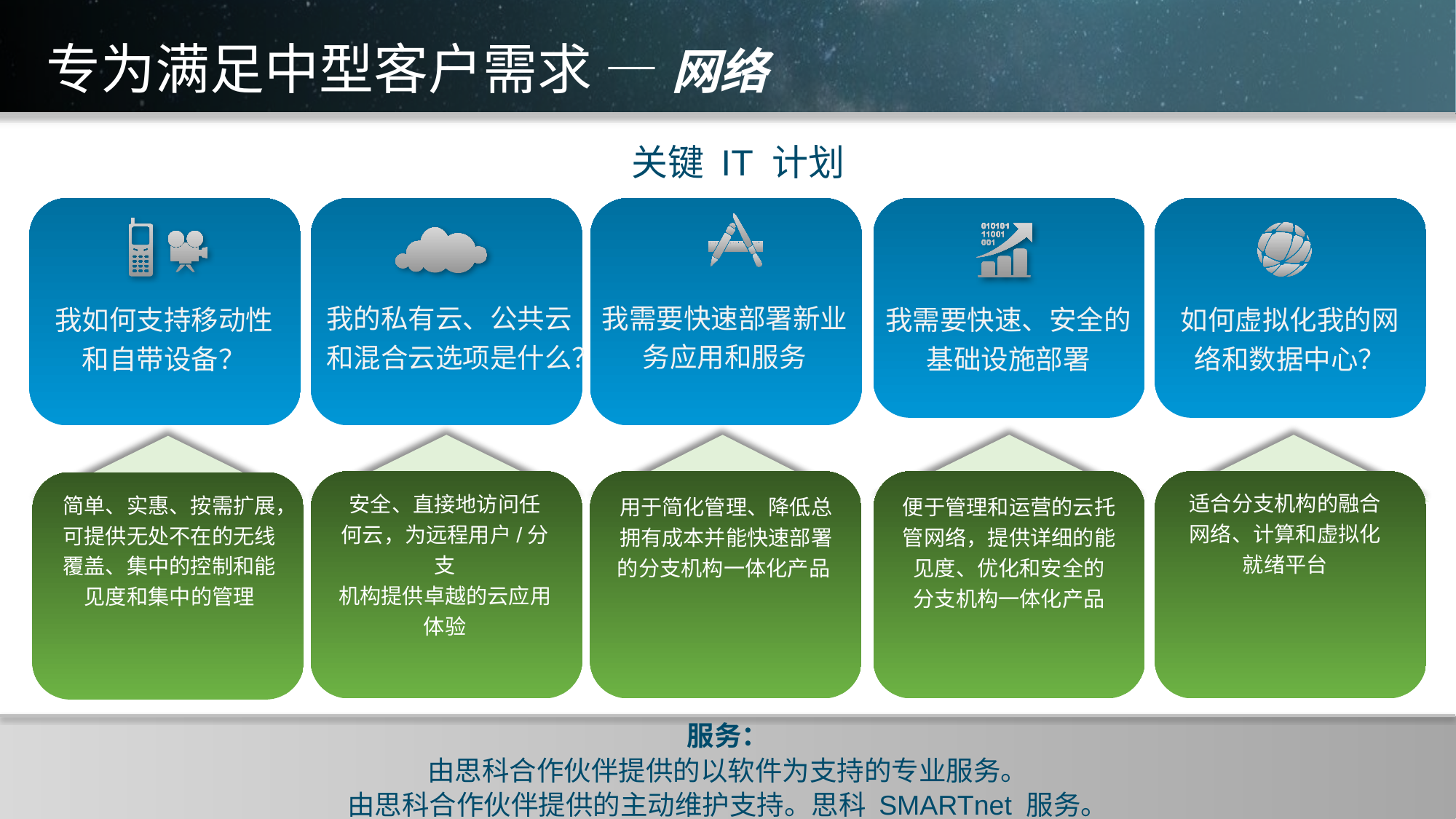

# 专为满足中型客户需求 — 网络
关键 IT 计划

我需要快速部署新业务应用和服务
我需要快速、安全的基础设施部署
如何虚拟化我的网络和数据中心？
我的私有云、公共云和混合云选项是什么？
我如何支持移动性
和自带设备？

适合分支机构的融合
网络、计算和虚拟化
就绪平台
安全、直接地访问任
何云，为远程用户/分支
机构提供卓越的云应用
体验
简单、实惠、按需扩展，可提供无处不在的无线覆盖、集中的控制和能见度和集中的管理

用于简化管理、降低总拥有成本并能快速部署的分支机构一体化产品
便于管理和运营的云托管网络，提供详细的能见度、优化和安全的
分支机构一体化产品
服务：
由思科合作伙伴提供的以软件为支持的专业服务。
由思科合作伙伴提供的主动维护支持。思科 SMARTnet 服务。